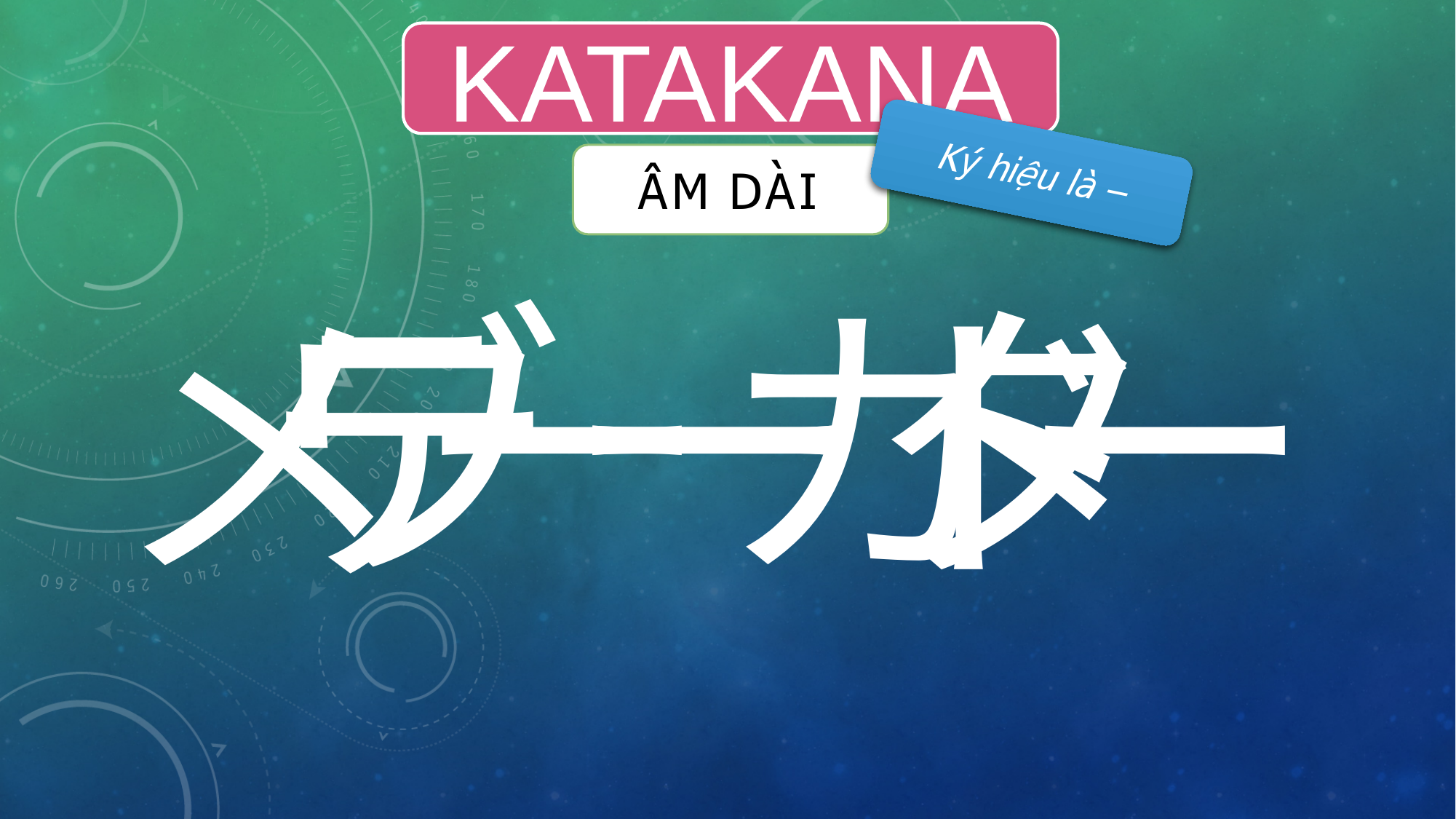

KATAKANA
Ký hiệu là –
ÂM DÀI
メーカー
データ
ワード